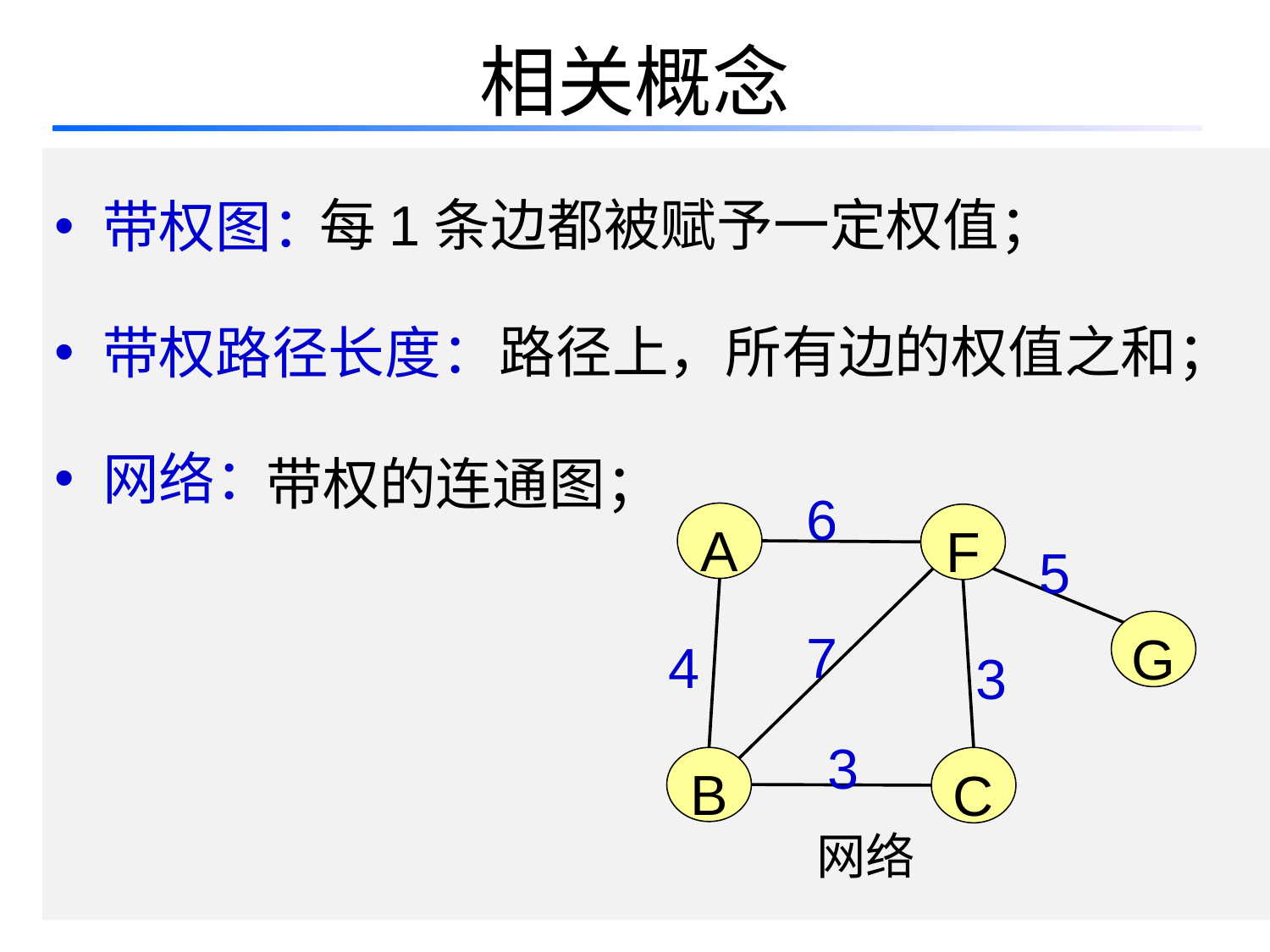

# 相关概念

带权图：
带权路径长度：
网络：
每1条边都被赋予一定权值；
路径上，所有边的权值之和；
带权的连通图；
6
A
F
5
7
4
G
3
3
B
C
网络